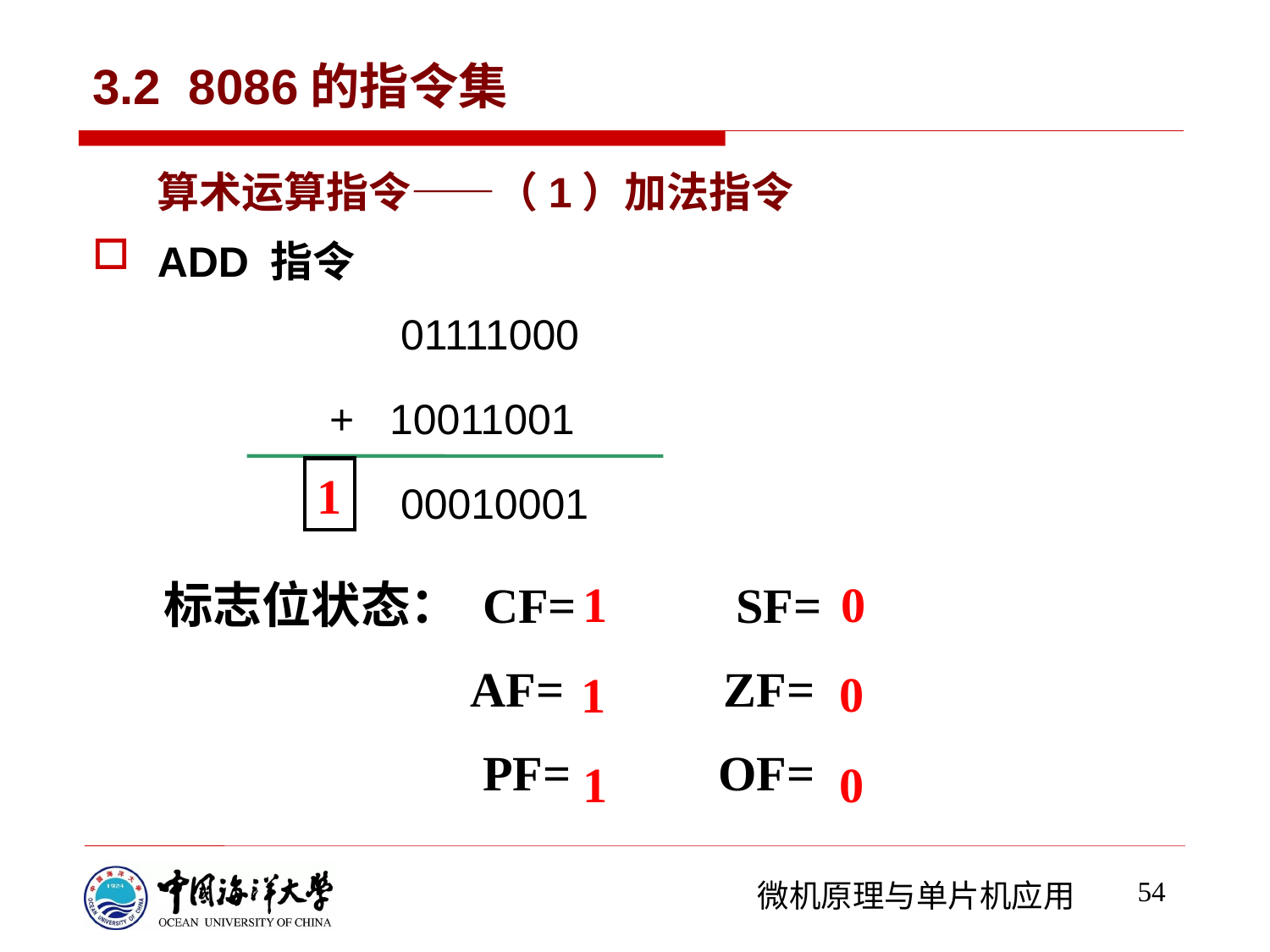

# 3.2  8086的指令集
算术运算指令——（1）加法指令
ADD 指令

       01111000
 +   10011001
       00010001

1
1
0
标志位状态： CF=             SF=
                         AF=             ZF=
                          PF=            OF=
0
1
1
0
54